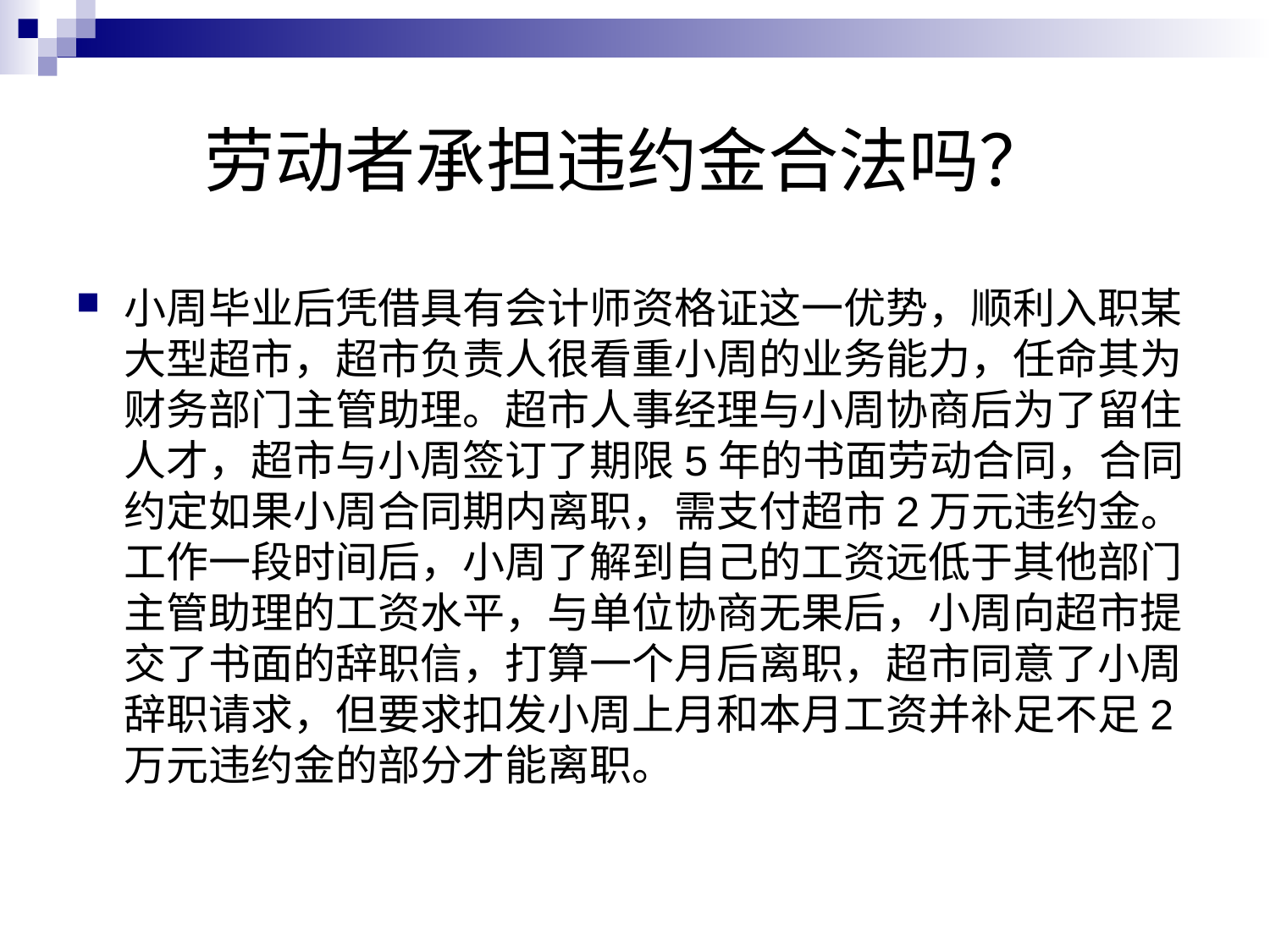

# 劳动者承担违约金合法吗？
小周毕业后凭借具有会计师资格证这一优势，顺利入职某大型超市，超市负责人很看重小周的业务能力，任命其为财务部门主管助理。超市人事经理与小周协商后为了留住人才，超市与小周签订了期限5年的书面劳动合同，合同约定如果小周合同期内离职，需支付超市2万元违约金。工作一段时间后，小周了解到自己的工资远低于其他部门主管助理的工资水平，与单位协商无果后，小周向超市提交了书面的辞职信，打算一个月后离职，超市同意了小周辞职请求，但要求扣发小周上月和本月工资并补足不足2万元违约金的部分才能离职。